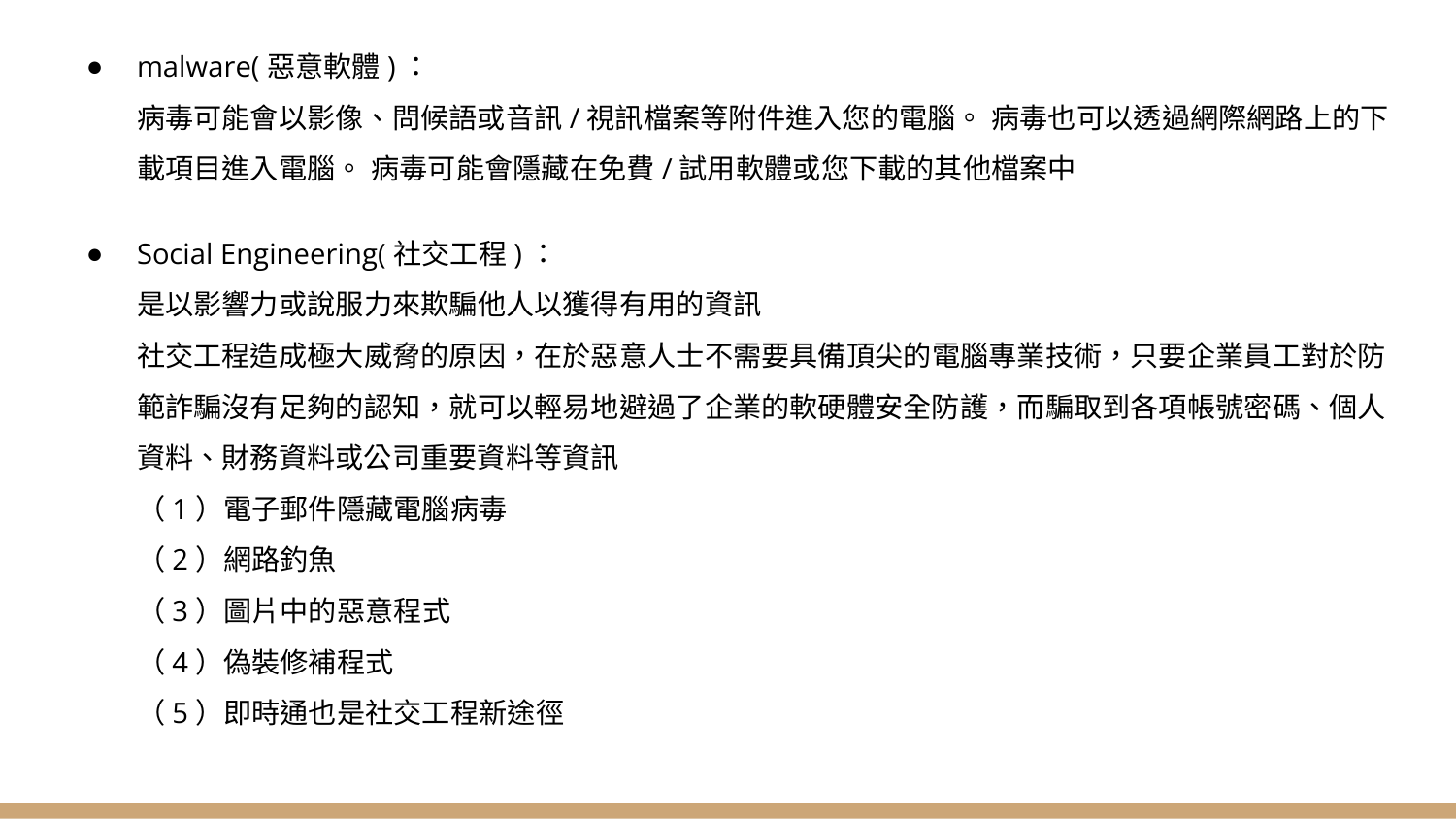

malware(惡意軟體)：
病毒可能會以影像、問候語或音訊/視訊檔案等附件進入您的電腦。 病毒也可以透過網際網路上的下載項目進入電腦。 病毒可能會隱藏在免費/試用軟體或您下載的其他檔案中
Social Engineering(社交工程)：
是以影響力或說服力來欺騙他人以獲得有用的資訊
社交工程造成極大威脅的原因，在於惡意人士不需要具備頂尖的電腦專業技術，只要企業員工對於防範詐騙沒有足夠的認知，就可以輕易地避過了企業的軟硬體安全防護，而騙取到各項帳號密碼、個人資料、財務資料或公司重要資料等資訊
（1）電子郵件隱藏電腦病毒
（2）網路釣魚
（3）圖片中的惡意程式
（4）偽裝修補程式
（5）即時通也是社交工程新途徑